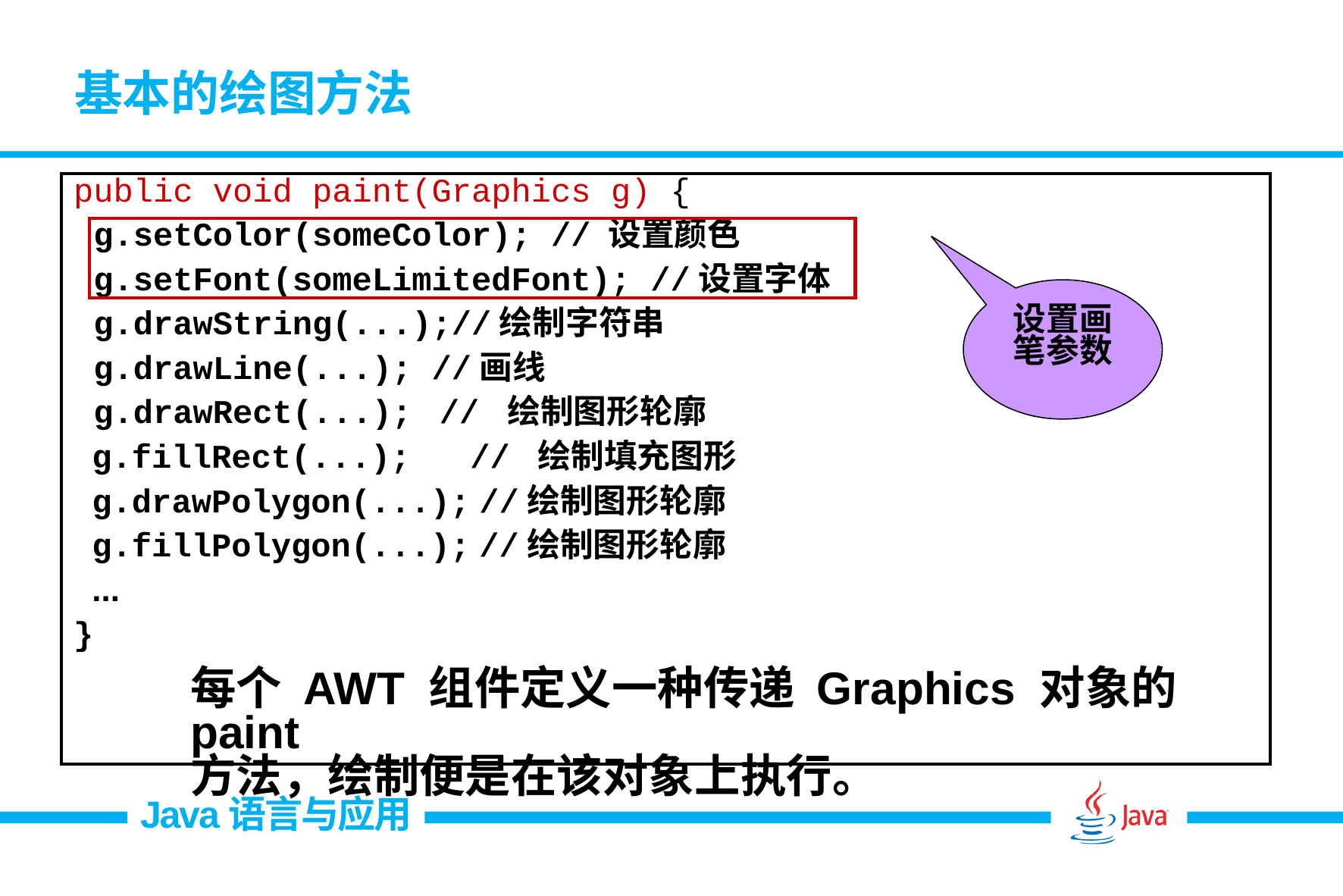

# 基本的绘图方法
public void paint(Graphics g) {
 g.setColor(someColor); // 设置颜色
 g.setFont(someLimitedFont); //设置字体
 g.drawString(...);//绘制字符串
 g.drawLine(...); //画线
 g.drawRect(...);   // 绘制图形轮廓
  g.fillRect(...);   // 绘制填充图形
  g.drawPolygon(...); //绘制图形轮廓
  g.fillPolygon(...); //绘制图形轮廓
  ...
}

设置画
笔参数
每个 AWT 组件定义一种传递 Graphics 对象的 paint
方法，绘制便是在该对象上执行。